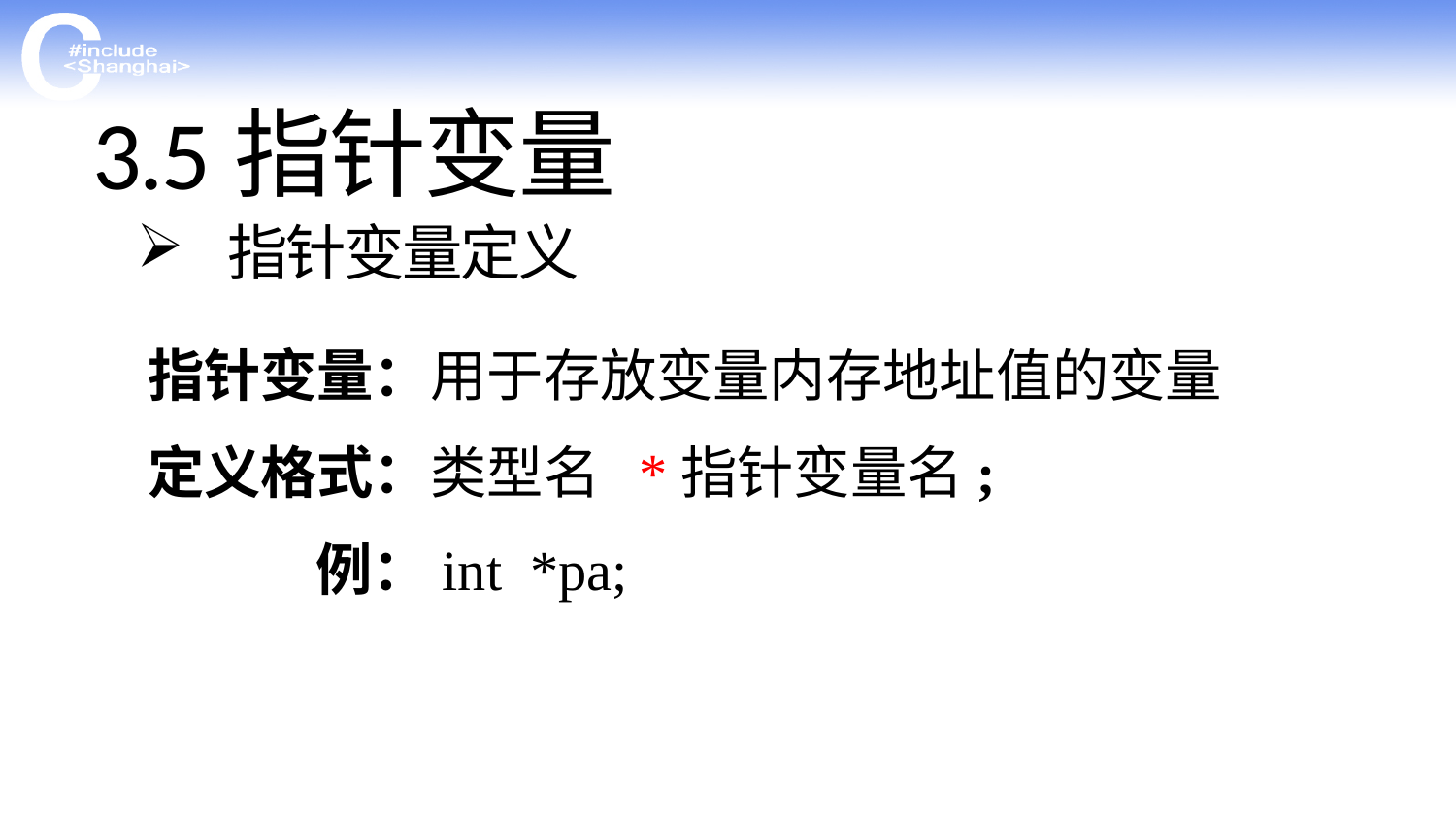

# 3.5指针变量
指针变量定义
指针变量：用于存放变量内存地址值的变量
定义格式：类型名  *指针变量名;
            例：int  *pa;